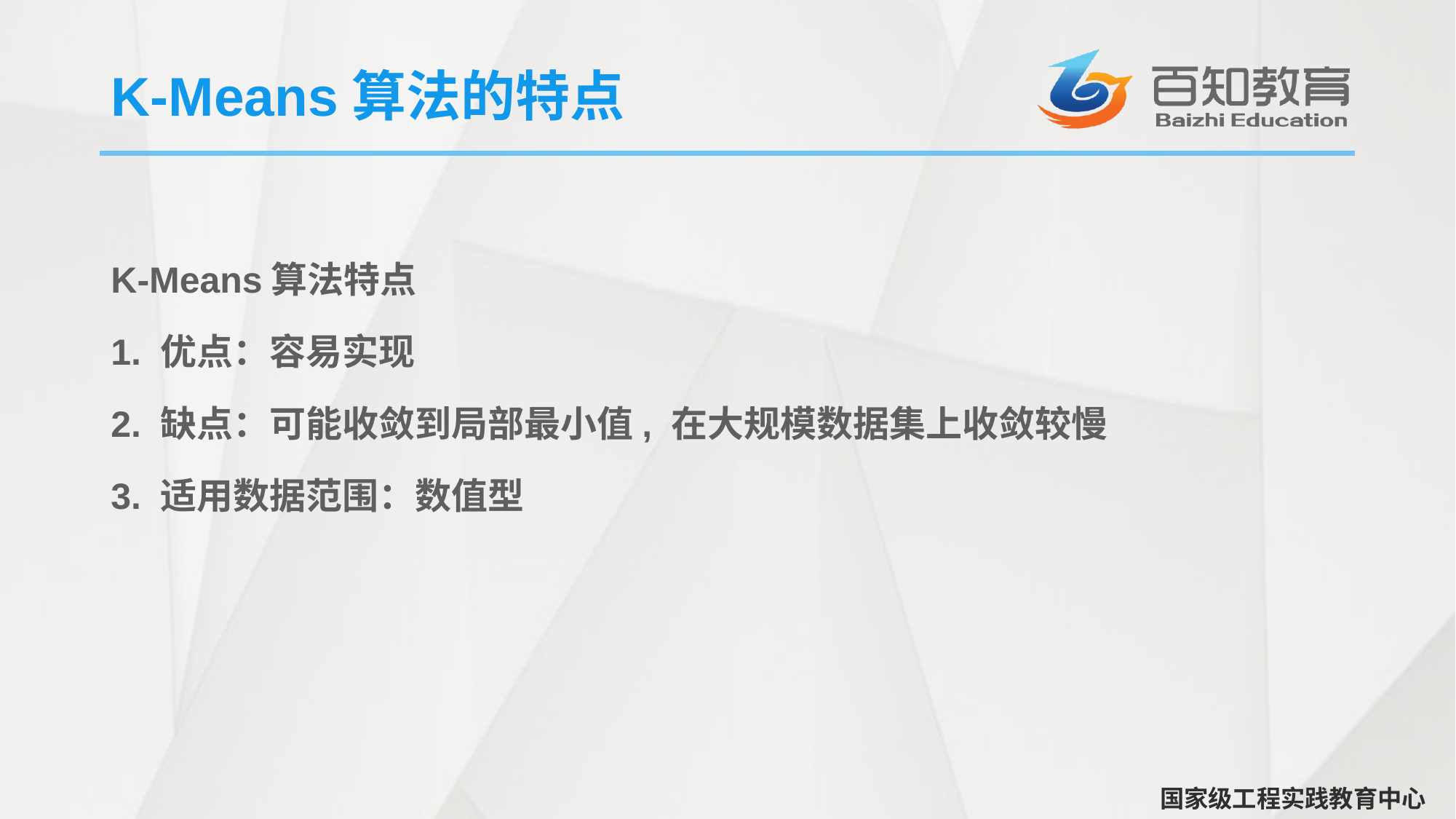

# K-Means算法的特点

K-Means算法特点
1. 优点：容易实现
2. 缺点：可能收敛到局部最小值, 在大规模数据集上收敛较慢
3. 适用数据范围：数值型